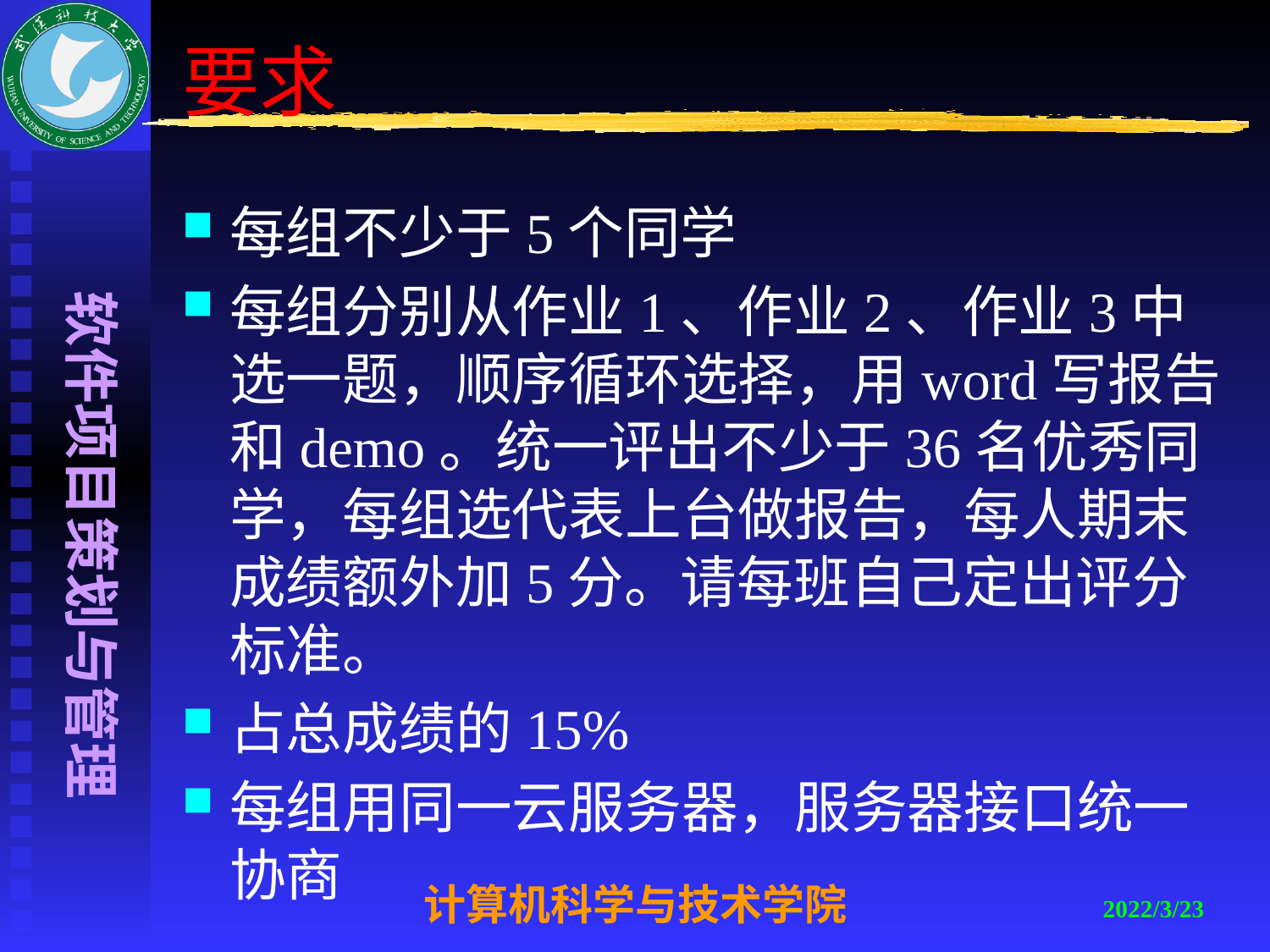

# 要求
每组不少于5个同学
每组分别从作业1、作业2、作业3中选一题，顺序循环选择，用word写报告和demo。统一评出不少于36名优秀同学，每组选代表上台做报告，每人期末成绩额外加5分。请每班自己定出评分标准。
占总成绩的15%
每组用同一云服务器，服务器接口统一协商